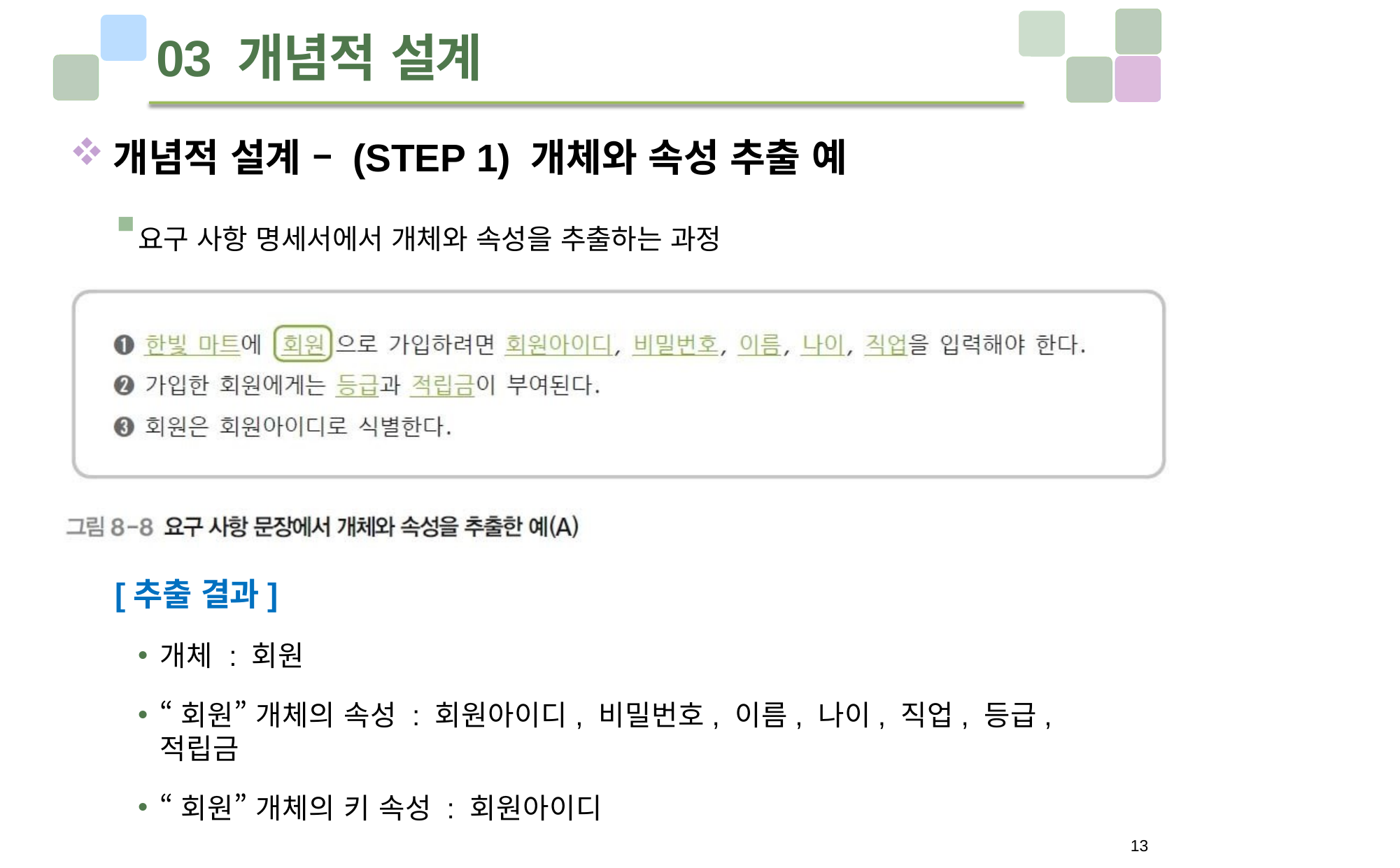

# 03 개념적 설계
개념적 설계 – (STEP 1) 개체와 속성 추출 예
요구 사항 명세서에서 개체와 속성을 추출하는 과정

[추출 결과]
개체 : 회원
“회원” 개체의 속성 : 회원아이디, 비밀번호, 이름, 나이, 직업, 등급, 적립금
“회원” 개체의 키 속성 : 회원아이디
13